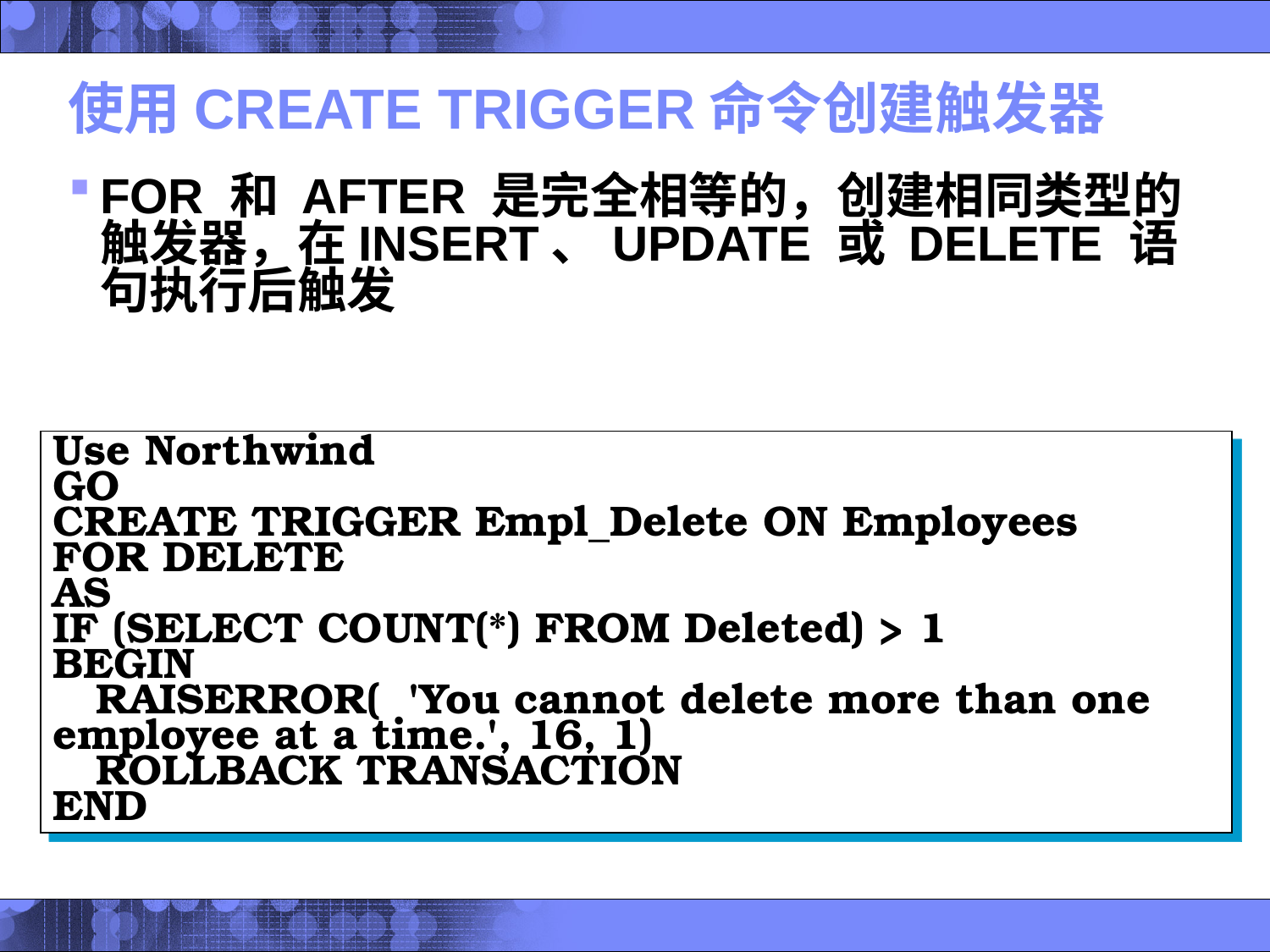

# 使用CREATE TRIGGER命令创建触发器
FOR 和 AFTER 是完全相等的，创建相同类型的触发器，在INSERT、UPDATE 或 DELETE 语句执行后触发
Use Northwind
GO
CREATE TRIGGER Empl_Delete ON Employees
FOR DELETE
AS
IF (SELECT COUNT(*) FROM Deleted) > 1
BEGIN
   RAISERROR(  'You cannot delete more than one employee at a time.', 16, 1)
   ROLLBACK TRANSACTION
END